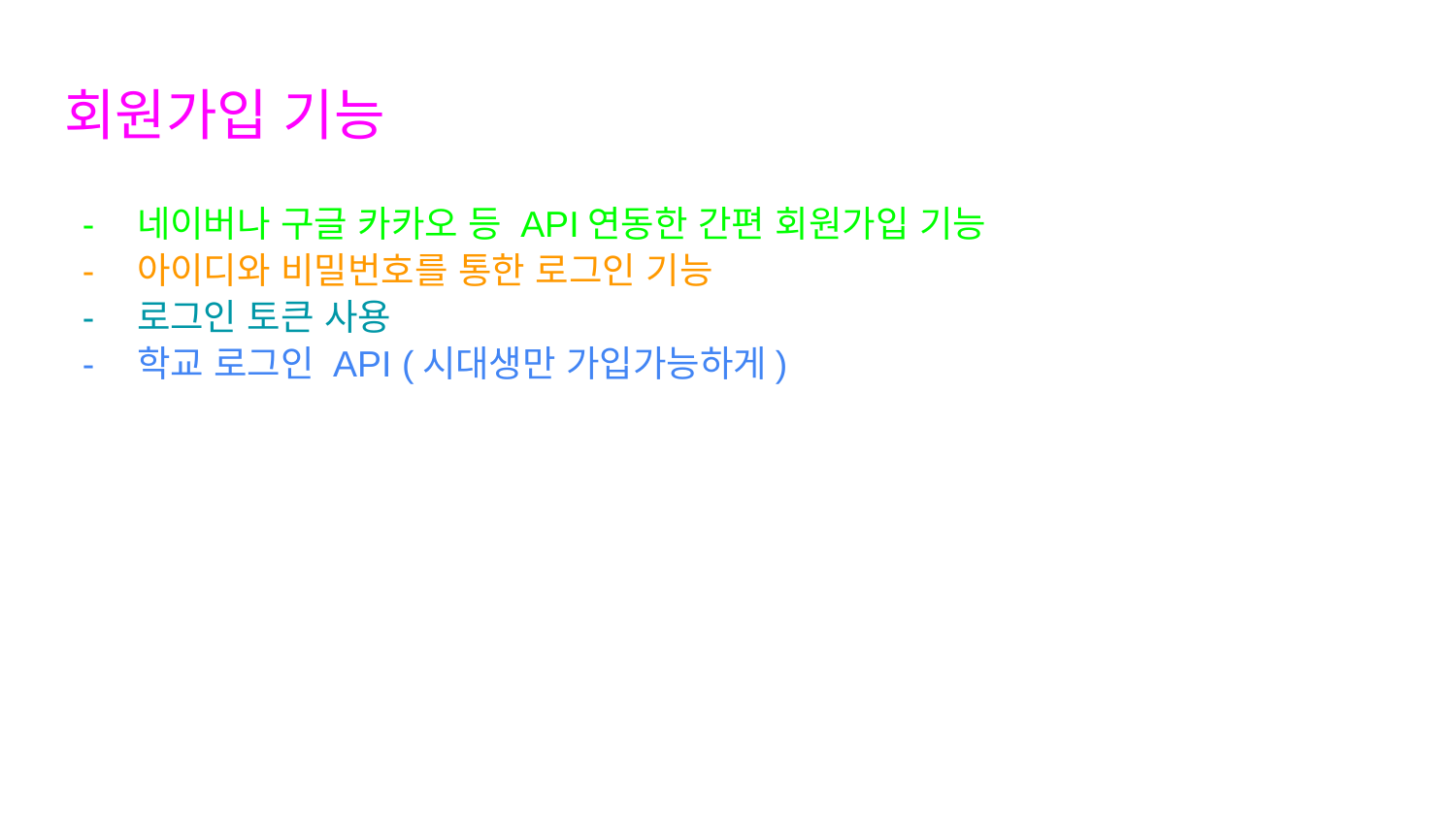

# 회원가입 기능
네이버나 구글 카카오 등 API연동한 간편 회원가입 기능
아이디와 비밀번호를 통한 로그인 기능
로그인 토큰 사용
학교 로그인 API (시대생만 가입가능하게)